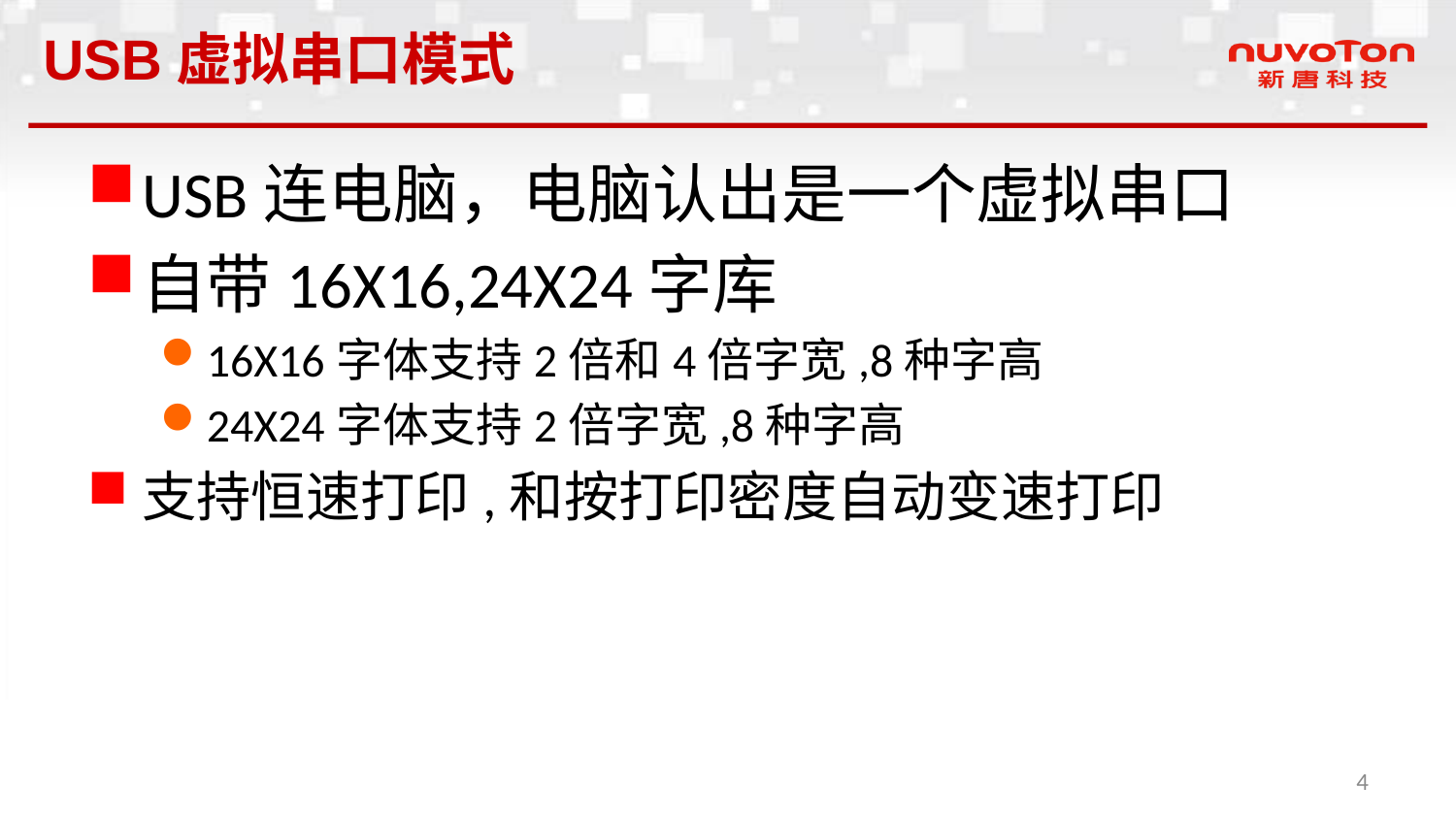

USB虚拟串口模式
USB连电脑，电脑认出是一个虚拟串口
自带16X16,24X24字库
16X16字体支持2倍和4倍字宽,8种字高
24X24字体支持2倍字宽,8种字高
支持恒速打印,和按打印密度自动变速打印